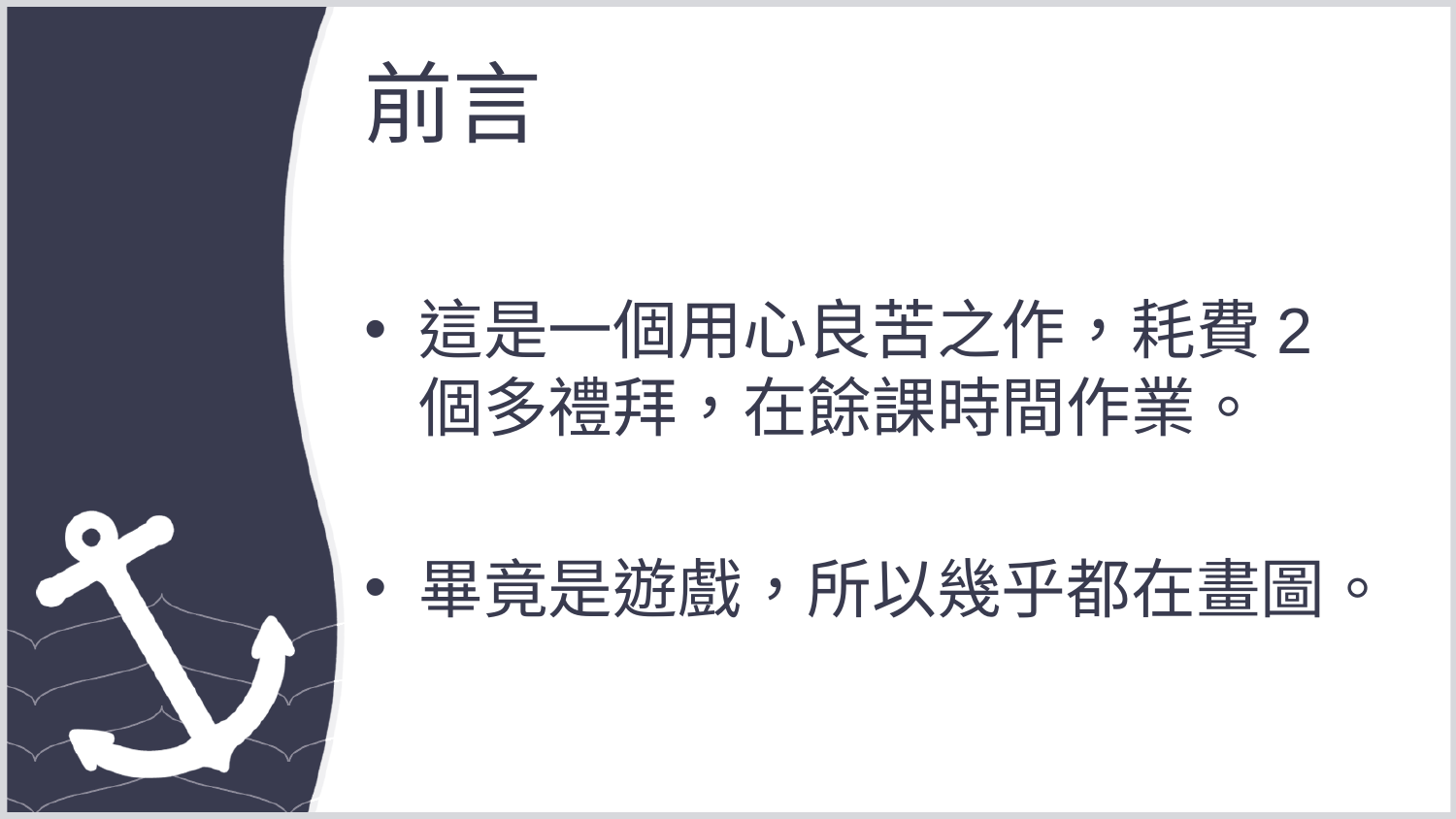

# 前言

這是一個用心良苦之作，耗費2個多禮拜，在餘課時間作業。

畢竟是遊戲，所以幾乎都在畫圖。